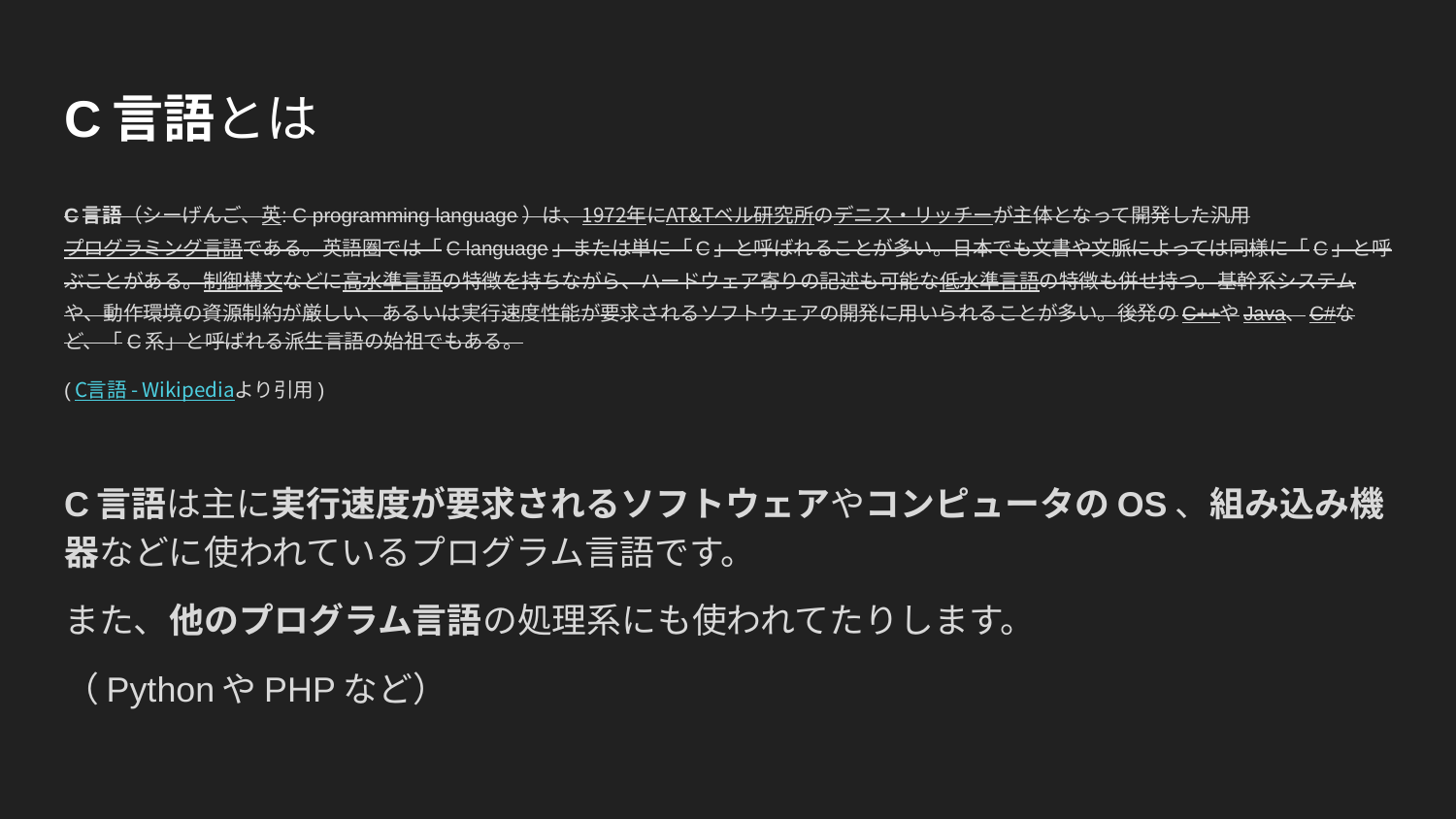

# C言語とは
C言語（シーげんご、英: C programming language）は、1972年にAT&Tベル研究所のデニス・リッチーが主体となって開発した汎用プログラミング言語である。英語圏では「C language」または単に「C」と呼ばれることが多い。日本でも文書や文脈によっては同様に「C」と呼ぶことがある。制御構文などに高水準言語の特徴を持ちながら、ハードウェア寄りの記述も可能な低水準言語の特徴も併せ持つ。基幹系システムや、動作環境の資源制約が厳しい、あるいは実行速度性能が要求されるソフトウェアの開発に用いられることが多い。後発のC++やJava、C#など、「C系」と呼ばれる派生言語の始祖でもある。
(C言語 - Wikipediaより引用)

C言語は主に実行速度が要求されるソフトウェアやコンピュータのOS、組み込み機器などに使われているプログラム言語です。
また、他のプログラム言語の処理系にも使われてたりします。
（PythonやPHPなど）